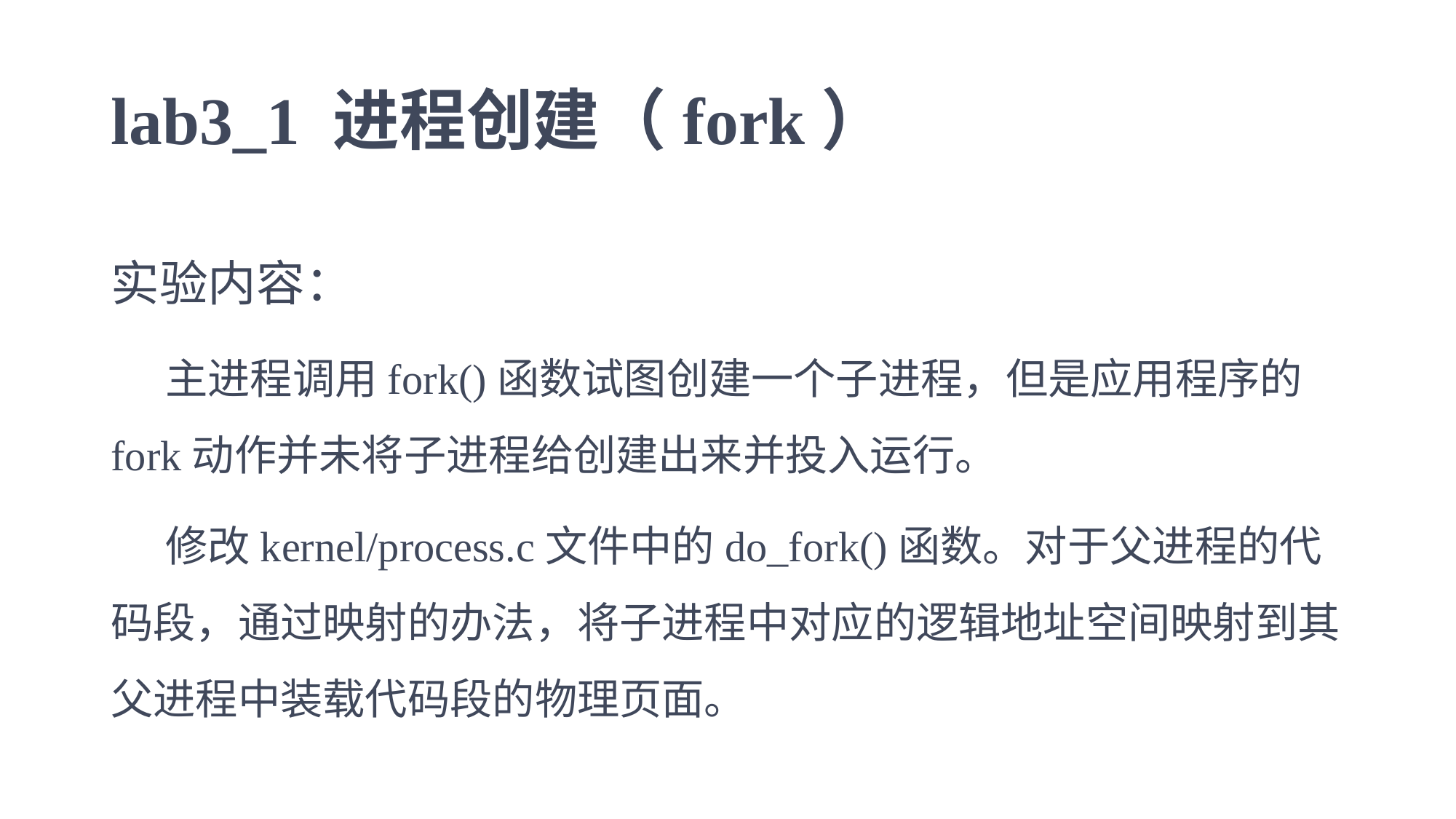

# lab3_1 进程创建（fork）
实验内容：
主进程调用fork()函数试图创建一个子进程，但是应用程序的fork动作并未将子进程给创建出来并投入运行。
修改kernel/process.c文件中的do_fork()函数。对于父进程的代码段，通过映射的办法，将子进程中对应的逻辑地址空间映射到其父进程中装载代码段的物理页面。